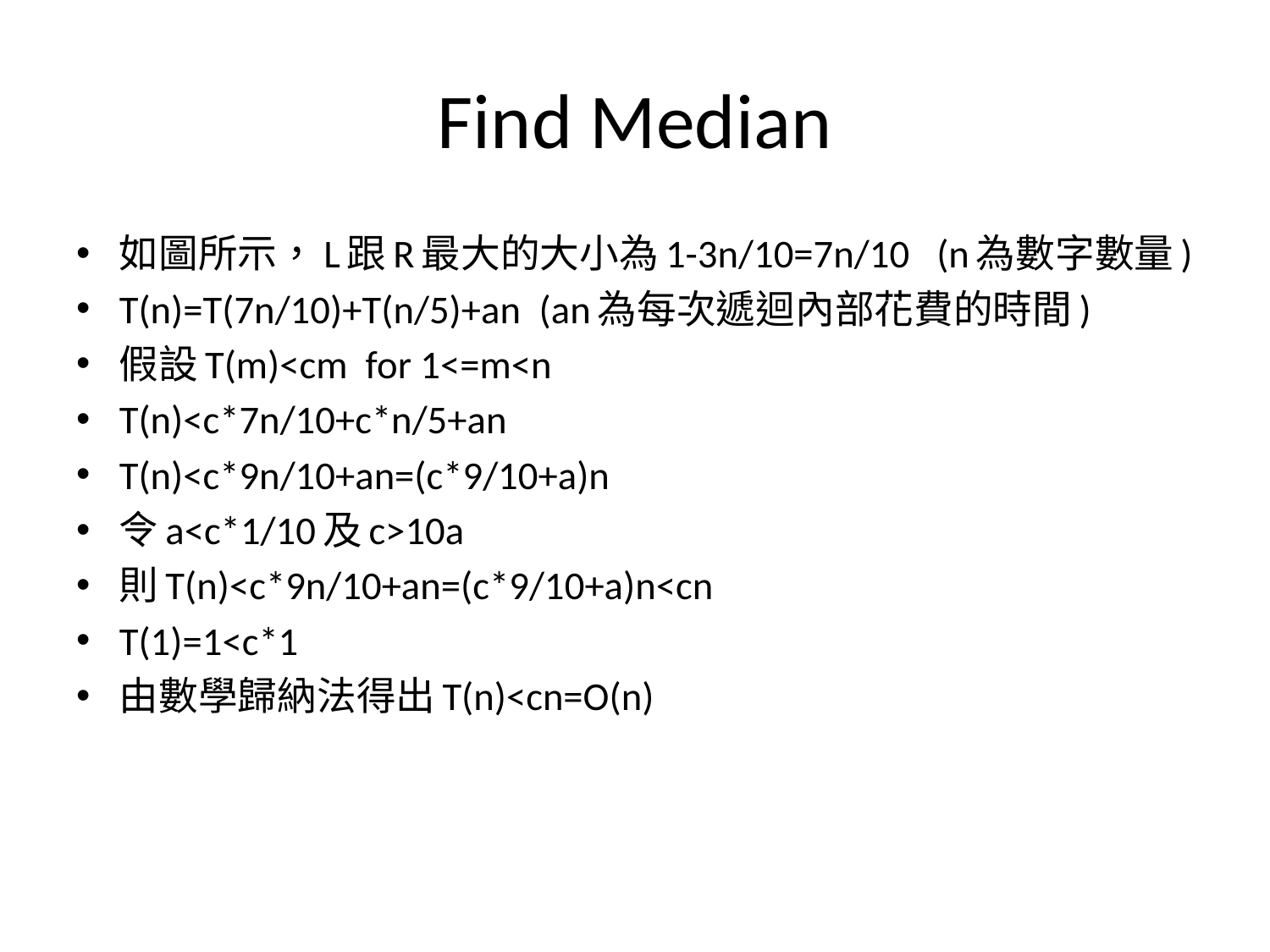

# Find Median
如圖所示，L跟R最大的大小為1-3n/10=7n/10   (n為數字數量)
T(n)=T(7n/10)+T(n/5)+an  (an為每次遞迴內部花費的時間)
假設T(m)<cm  for 1<=m<n
T(n)<c*7n/10+c*n/5+an
T(n)<c*9n/10+an=(c*9/10+a)n
令a<c*1/10及c>10a
則T(n)<c*9n/10+an=(c*9/10+a)n<cn
T(1)=1<c*1
由數學歸納法得出T(n)<cn=O(n)